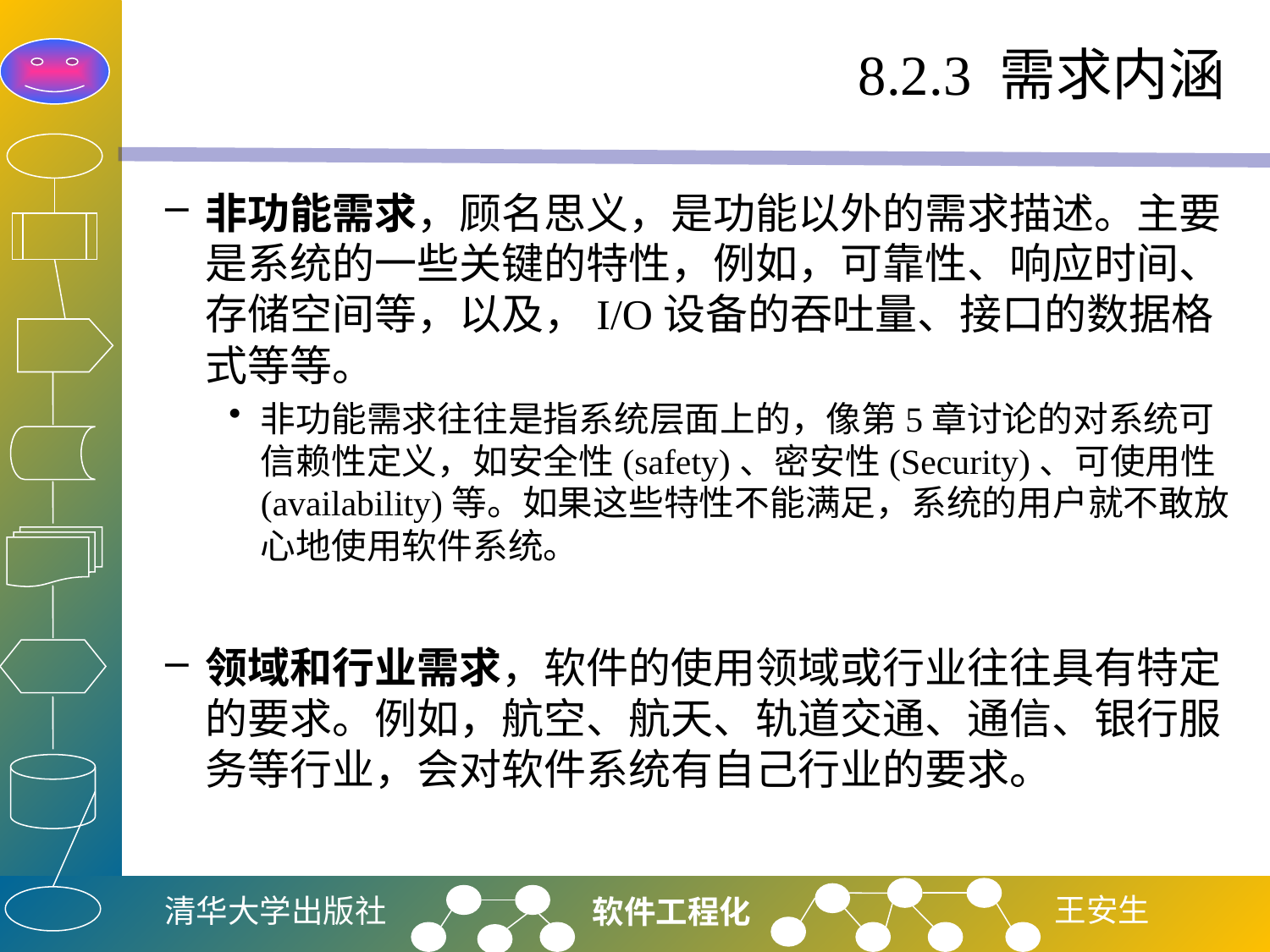

# 8.2.3 需求内涵
非功能需求，顾名思义，是功能以外的需求描述。主要是系统的一些关键的特性，例如，可靠性、响应时间、存储空间等，以及，I/O设备的吞吐量、接口的数据格式等等。
非功能需求往往是指系统层面上的，像第5章讨论的对系统可信赖性定义，如安全性(safety)、密安性(Security)、可使用性(availability)等。如果这些特性不能满足，系统的用户就不敢放心地使用软件系统。

领域和行业需求，软件的使用领域或行业往往具有特定的要求。例如，航空、航天、轨道交通、通信、银行服务等行业，会对软件系统有自己行业的要求。